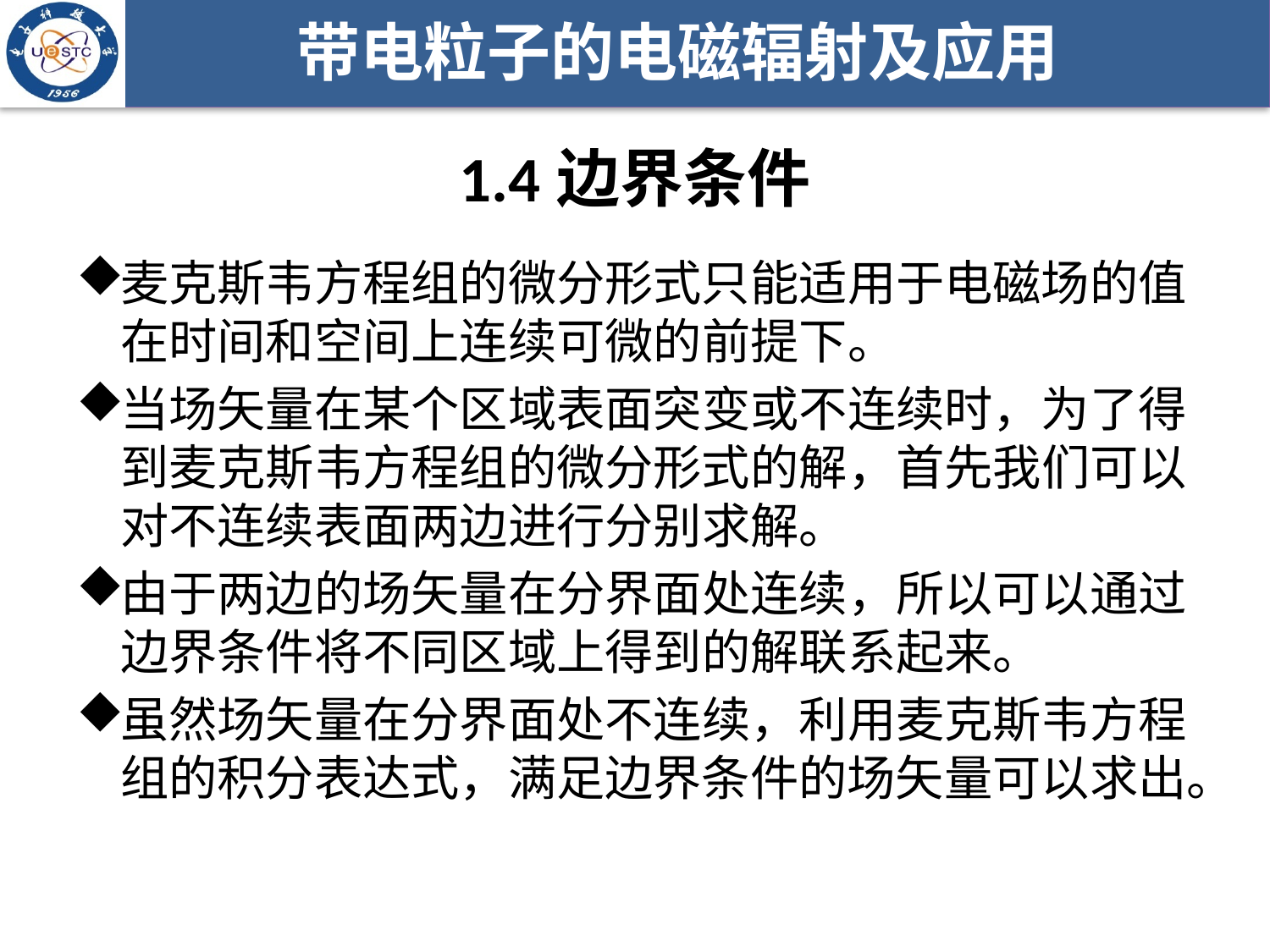

# 1.4边界条件
麦克斯韦方程组的微分形式只能适用于电磁场的值在时间和空间上连续可微的前提下。
当场矢量在某个区域表面突变或不连续时，为了得到麦克斯韦方程组的微分形式的解，首先我们可以对不连续表面两边进行分别求解。
由于两边的场矢量在分界面处连续，所以可以通过边界条件将不同区域上得到的解联系起来。
虽然场矢量在分界面处不连续，利用麦克斯韦方程组的积分表达式，满足边界条件的场矢量可以求出。